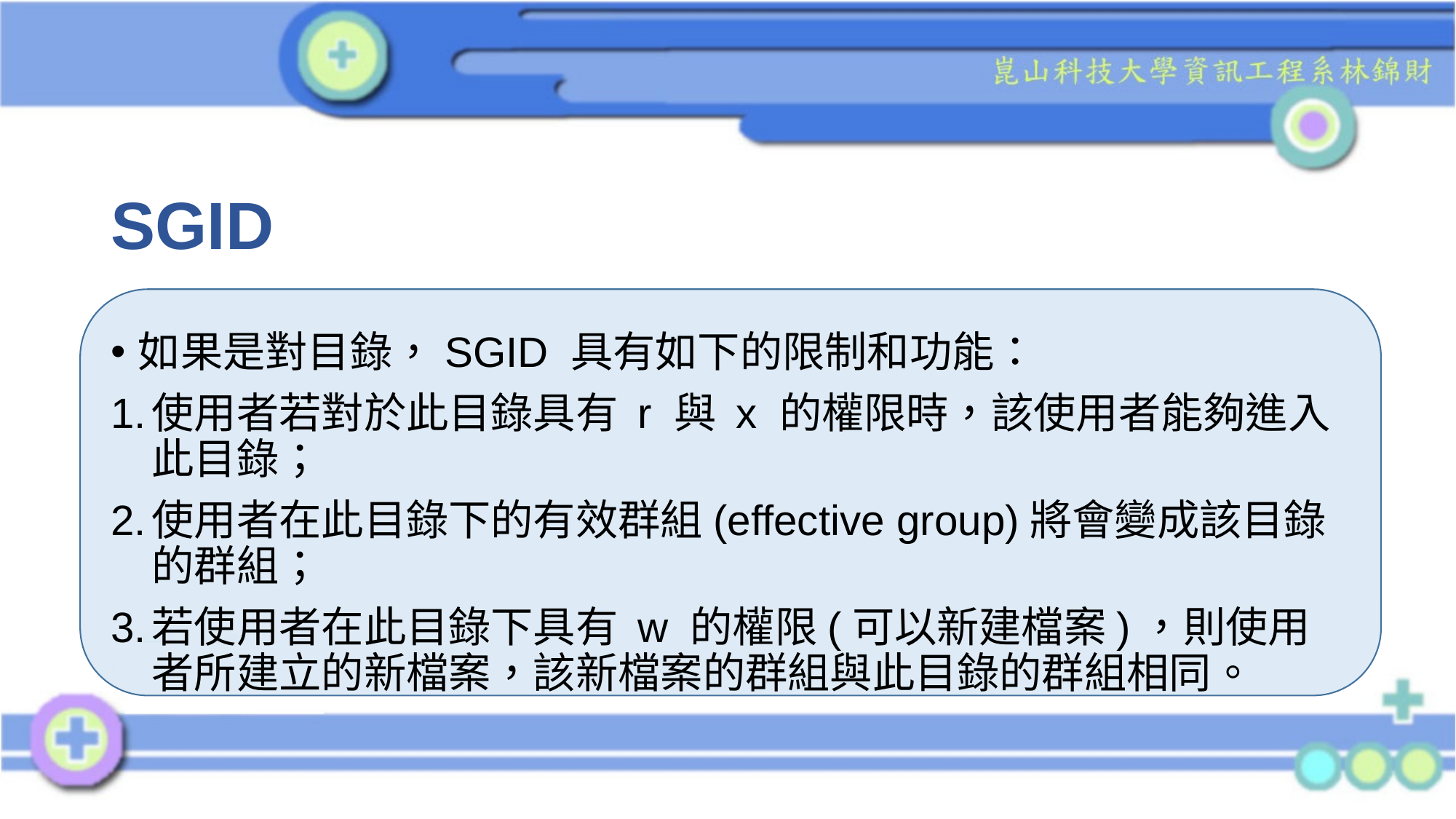

# SGID

如果是對目錄，SGID 具有如下的限制和功能：
使用者若對於此目錄具有 r 與 x 的權限時，該使用者能夠進入此目錄；
使用者在此目錄下的有效群組(effective group)將會變成該目錄的群組；
若使用者在此目錄下具有 w 的權限(可以新建檔案)，則使用者所建立的新檔案，該新檔案的群組與此目錄的群組相同。